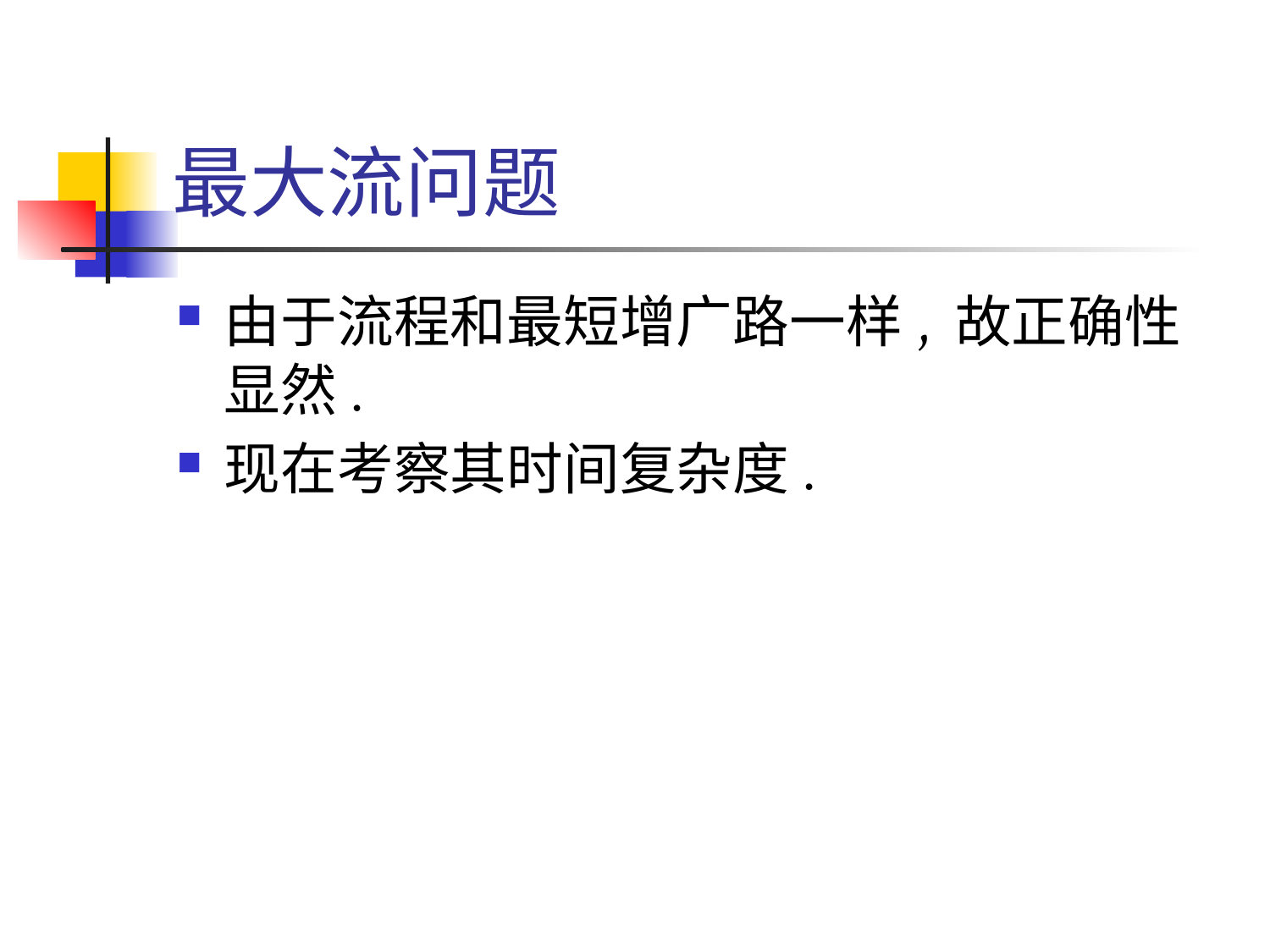

# 最大流问题
由于流程和最短增广路一样, 故正确性显然.
现在考察其时间复杂度.